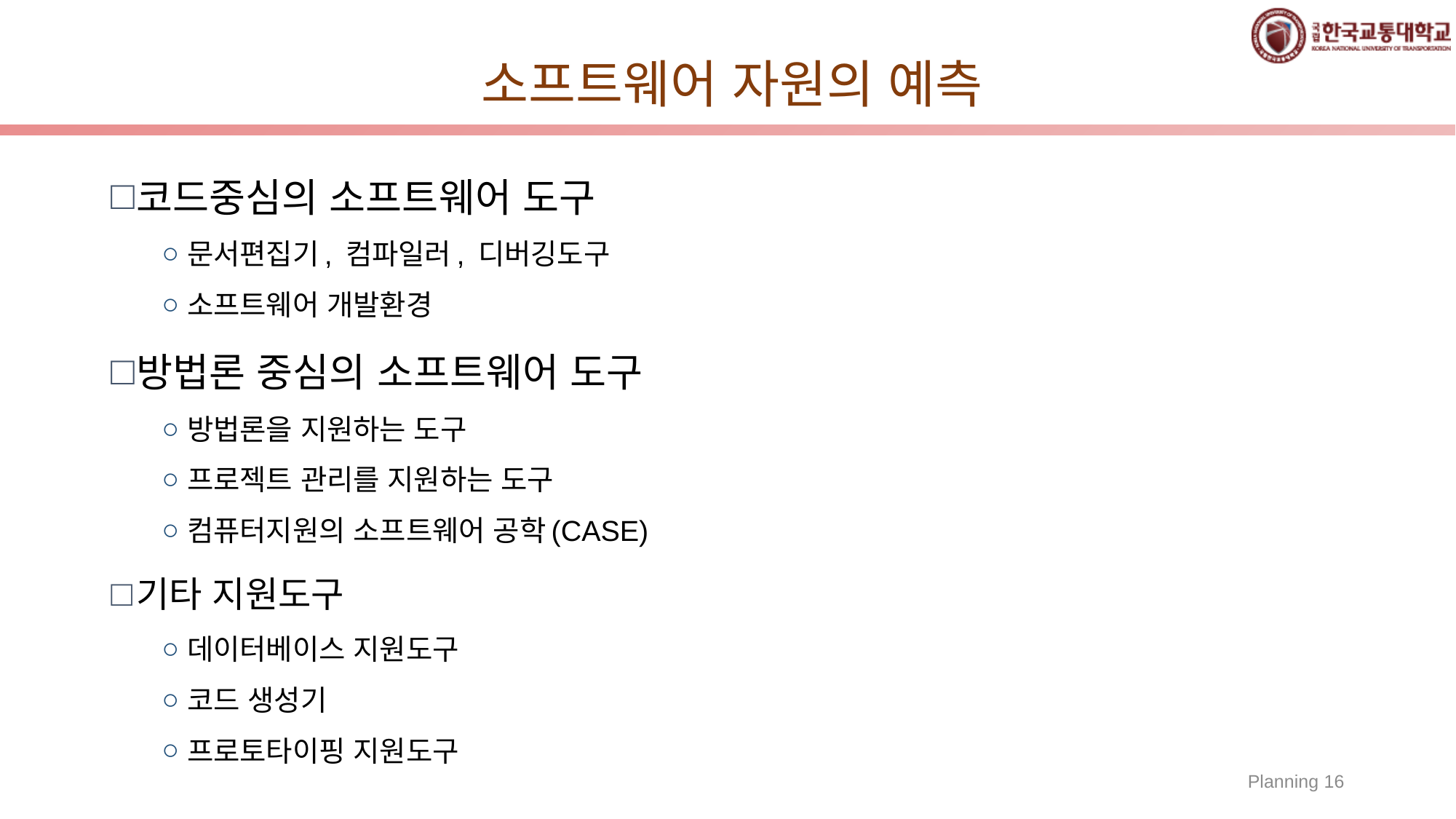

# 소프트웨어 자원의 예측
코드중심의 소프트웨어 도구
문서편집기, 컴파일러, 디버깅도구
소프트웨어 개발환경
방법론 중심의 소프트웨어 도구
방법론을 지원하는 도구
프로젝트 관리를 지원하는 도구
컴퓨터지원의 소프트웨어 공학(CASE)
기타 지원도구
데이터베이스 지원도구
코드 생성기
프로토타이핑 지원도구
Planning 16